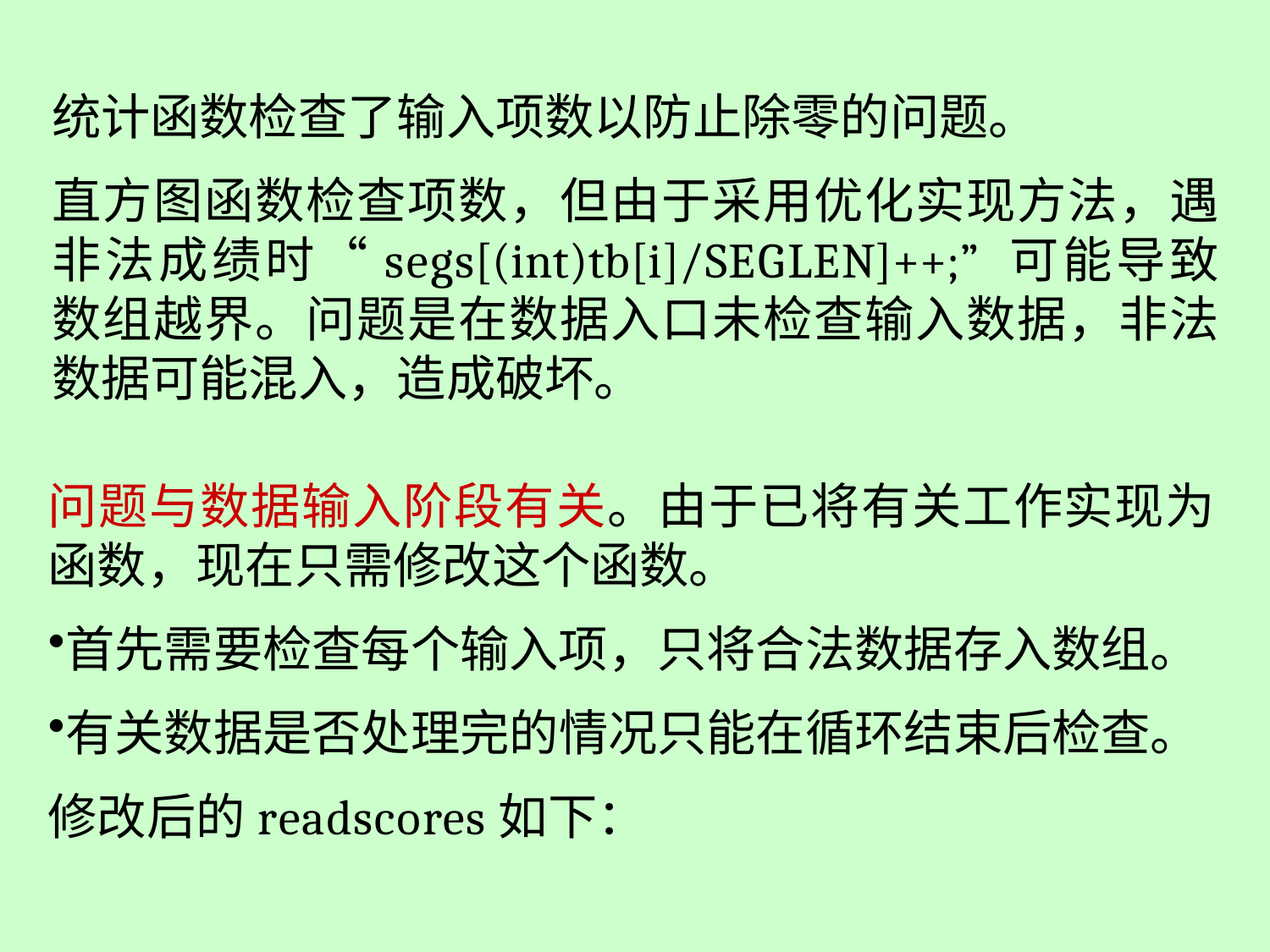

统计函数检查了输入项数以防止除零的问题。
直方图函数检查项数，但由于采用优化实现方法，遇非法成绩时“segs[(int)tb[i]/SEGLEN]++;” 可能导致数组越界。问题是在数据入口未检查输入数据，非法数据可能混入，造成破坏。
问题与数据输入阶段有关。由于已将有关工作实现为函数，现在只需修改这个函数。
首先需要检查每个输入项，只将合法数据存入数组。
有关数据是否处理完的情况只能在循环结束后检查。
修改后的readscores如下：
116